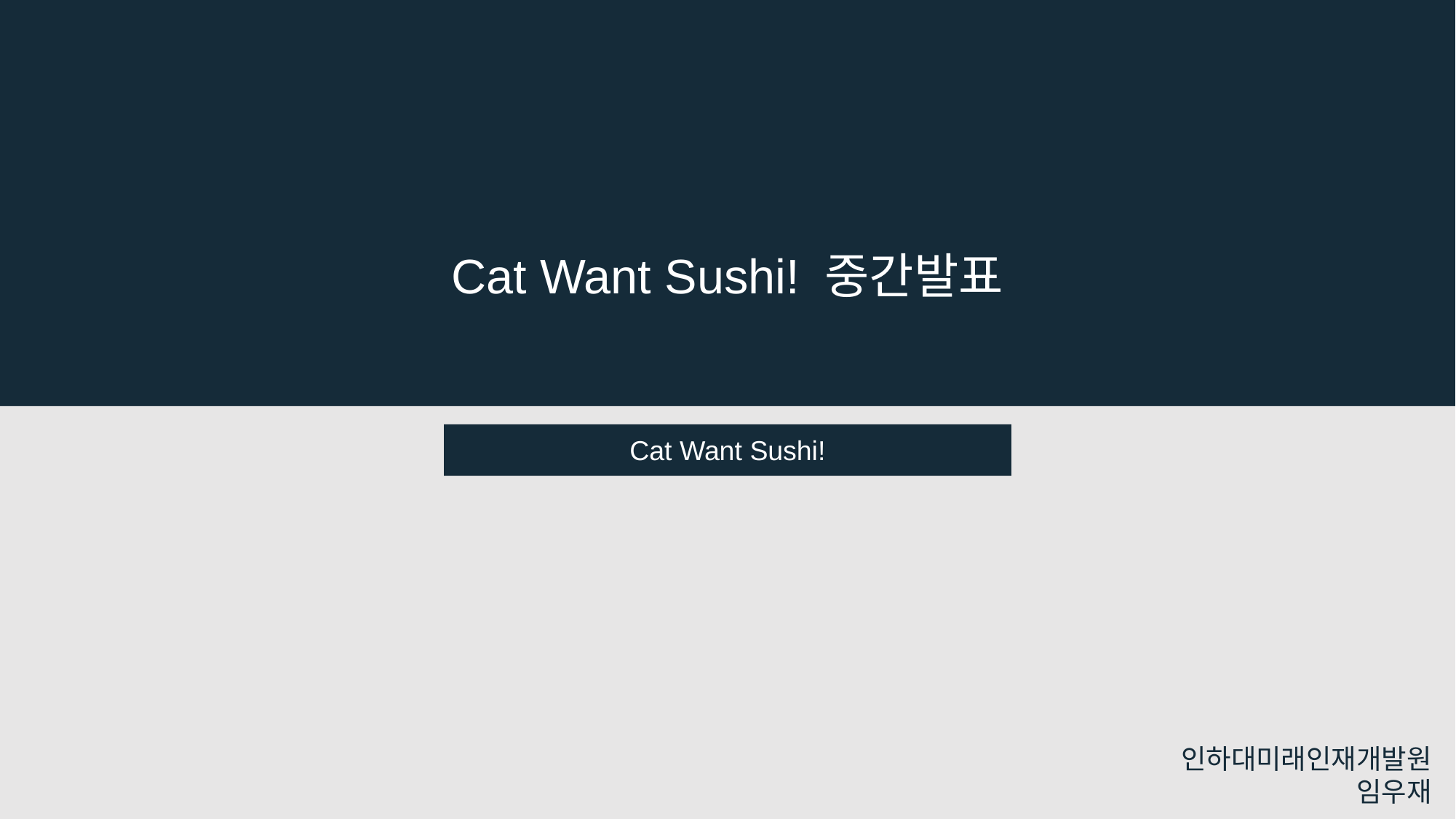

Cat Want Sushi! 중간발표

Cat Want Sushi!
인하대미래인재개발원
임우재